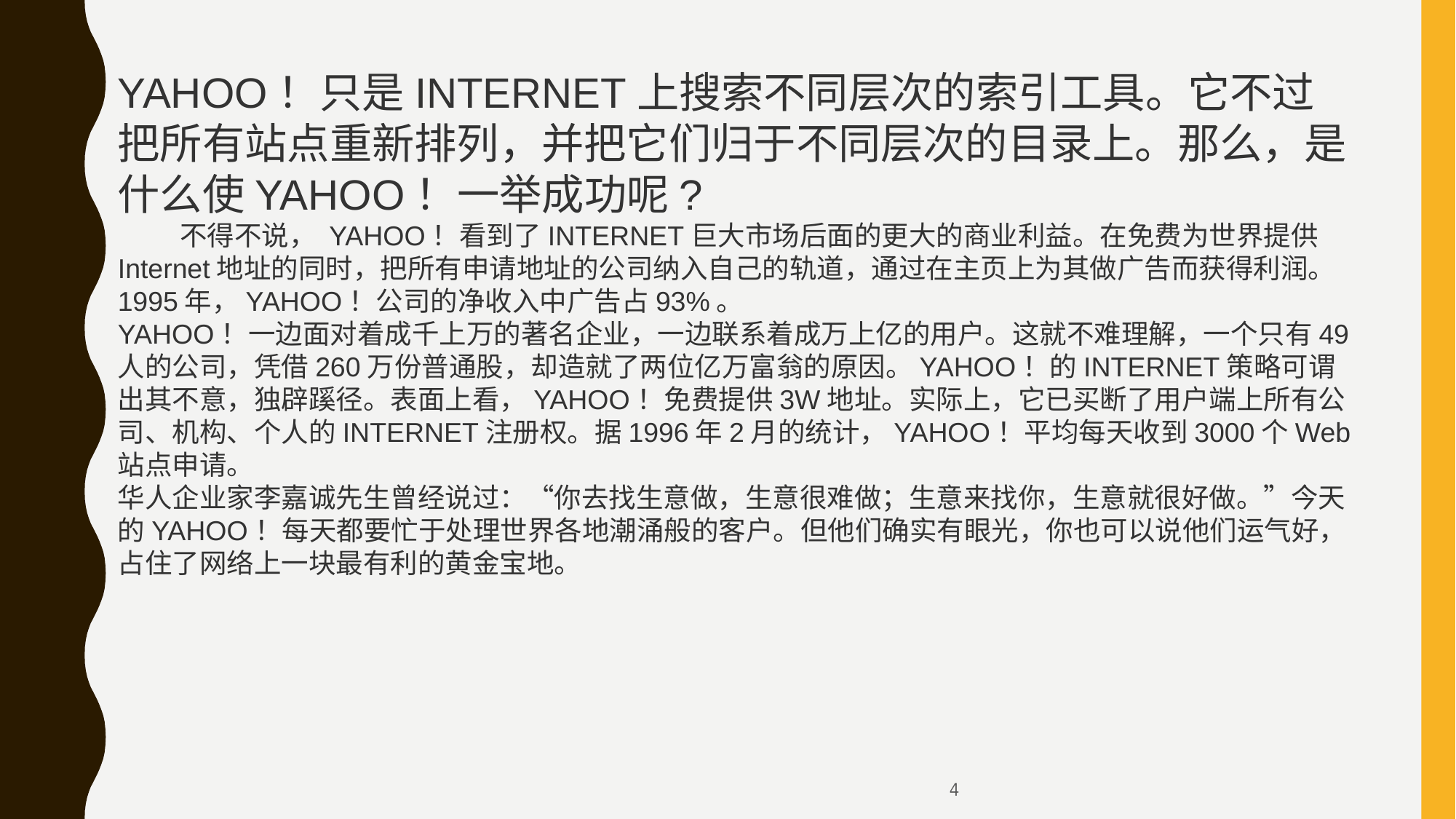

YAHOO！只是INTERNET上搜索不同层次的索引工具。它不过把所有站点重新排列，并把它们归于不同层次的目录上。那么，是什么使YAHOO！一举成功呢?
         不得不说， YAHOO！看到了INTERNET巨大市场后面的更大的商业利益。在免费为世界提供Internet地址的同时，把所有申请地址的公司纳入自己的轨道，通过在主页上为其做广告而获得利润。1995年，YAHOO！公司的净收入中广告占93%。
YAHOO！一边面对着成千上万的著名企业，一边联系着成万上亿的用户。这就不难理解，一个只有49人的公司，凭借260万份普通股，却造就了两位亿万富翁的原因。YAHOO！的INTERNET策略可谓出其不意，独辟蹊径。表面上看，YAHOO！免费提供3W地址。实际上，它已买断了用户端上所有公司、机构、个人的INTERNET注册权。据1996年2月的统计，YAHOO！平均每天收到3000个Web站点申请。
华人企业家李嘉诚先生曾经说过：“你去找生意做，生意很难做；生意来找你，生意就很好做。”今天的YAHOO！每天都要忙于处理世界各地潮涌般的客户。但他们确实有眼光，你也可以说他们运气好，占住了网络上一块最有利的黄金宝地。
                                                                                                                                                                        4